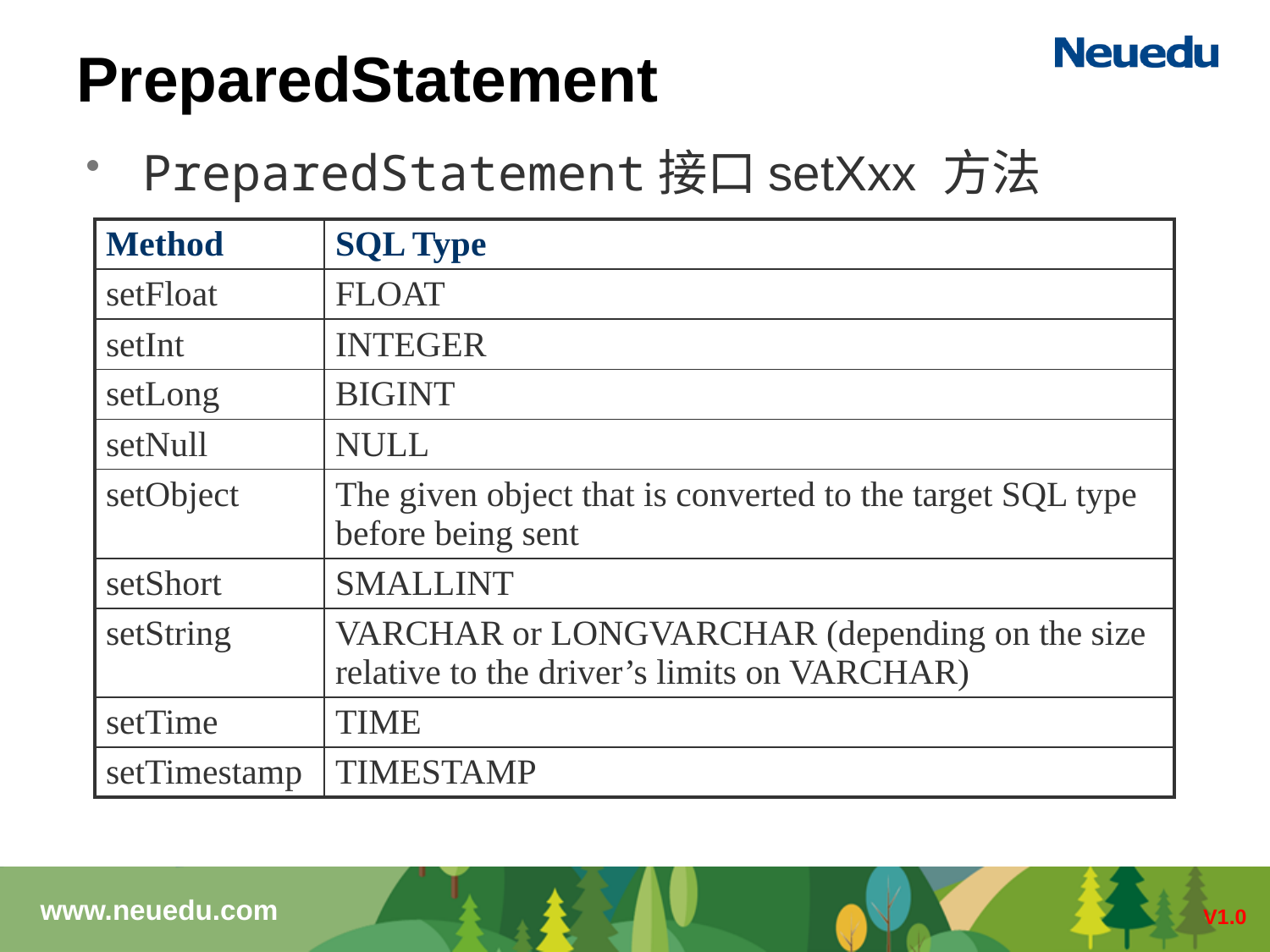

# PreparedStatement
PreparedStatement接口setXxx 方法
| Method | SQL Type |
| --- | --- |
| setFloat | FLOAT |
| setInt | INTEGER |
| setLong | BIGINT |
| setNull | NULL |
| setObject | The given object that is converted to the target SQL type before being sent |
| setShort | SMALLINT |
| setString | VARCHAR or LONGVARCHAR (depending on the size relative to the driver’s limits on VARCHAR) |
| setTime | TIME |
| setTimestamp | TIMESTAMP |